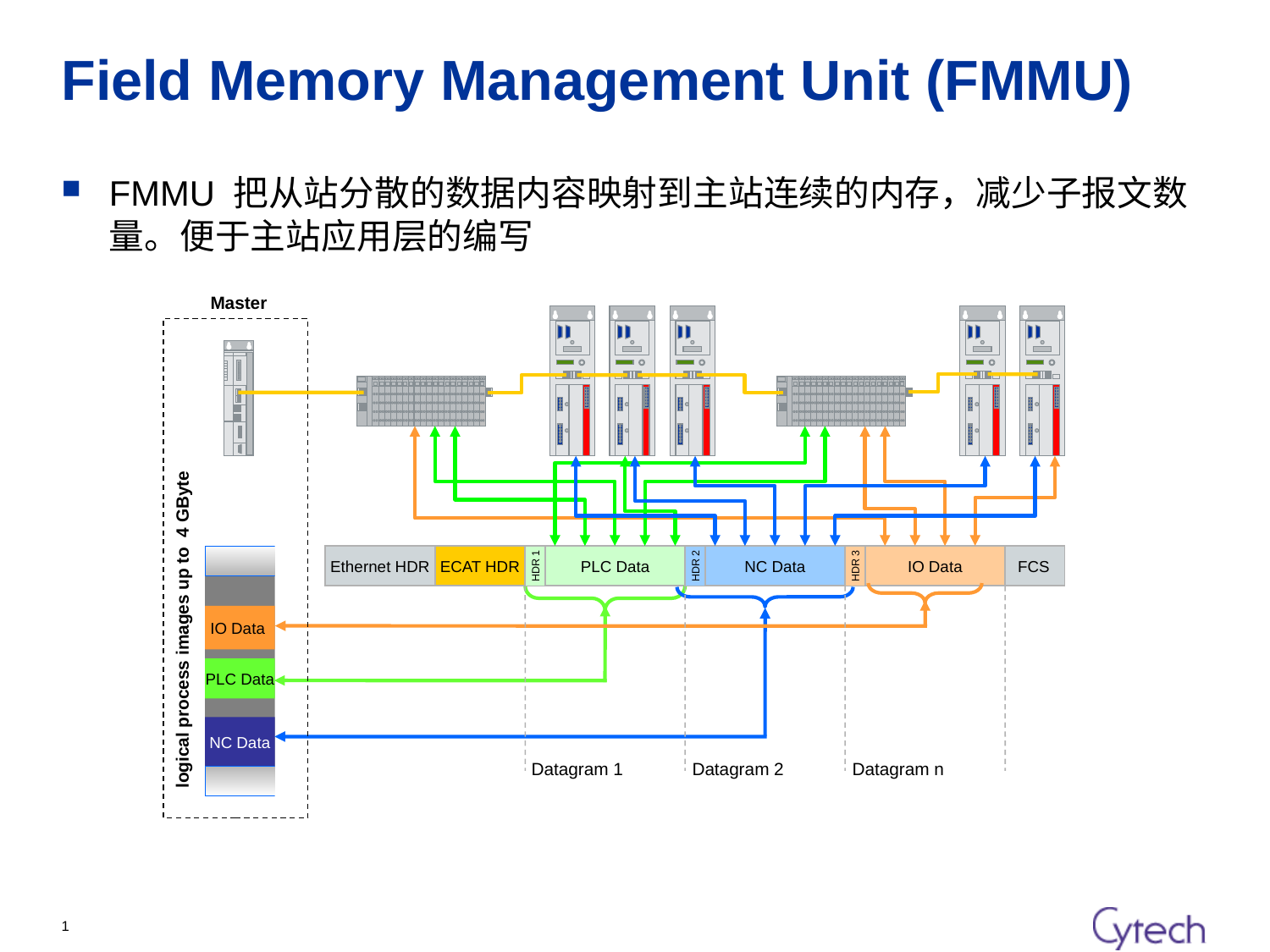

# Field Memory Management Unit (FMMU)
FMMU 把从站分散的数据内容映射到主站连续的内存，减少子报文数量。便于主站应用层的编写
Master

Ethernet HDR
ECAT HDR
PLC Data
NC Data
IO Data
FCS
HDR 2
HDR 3

HDR 1

logical process images up to  4 GByte
IO Data

PLC Data

NC Data

Datagram 1
Datagram 2
Datagram n

1